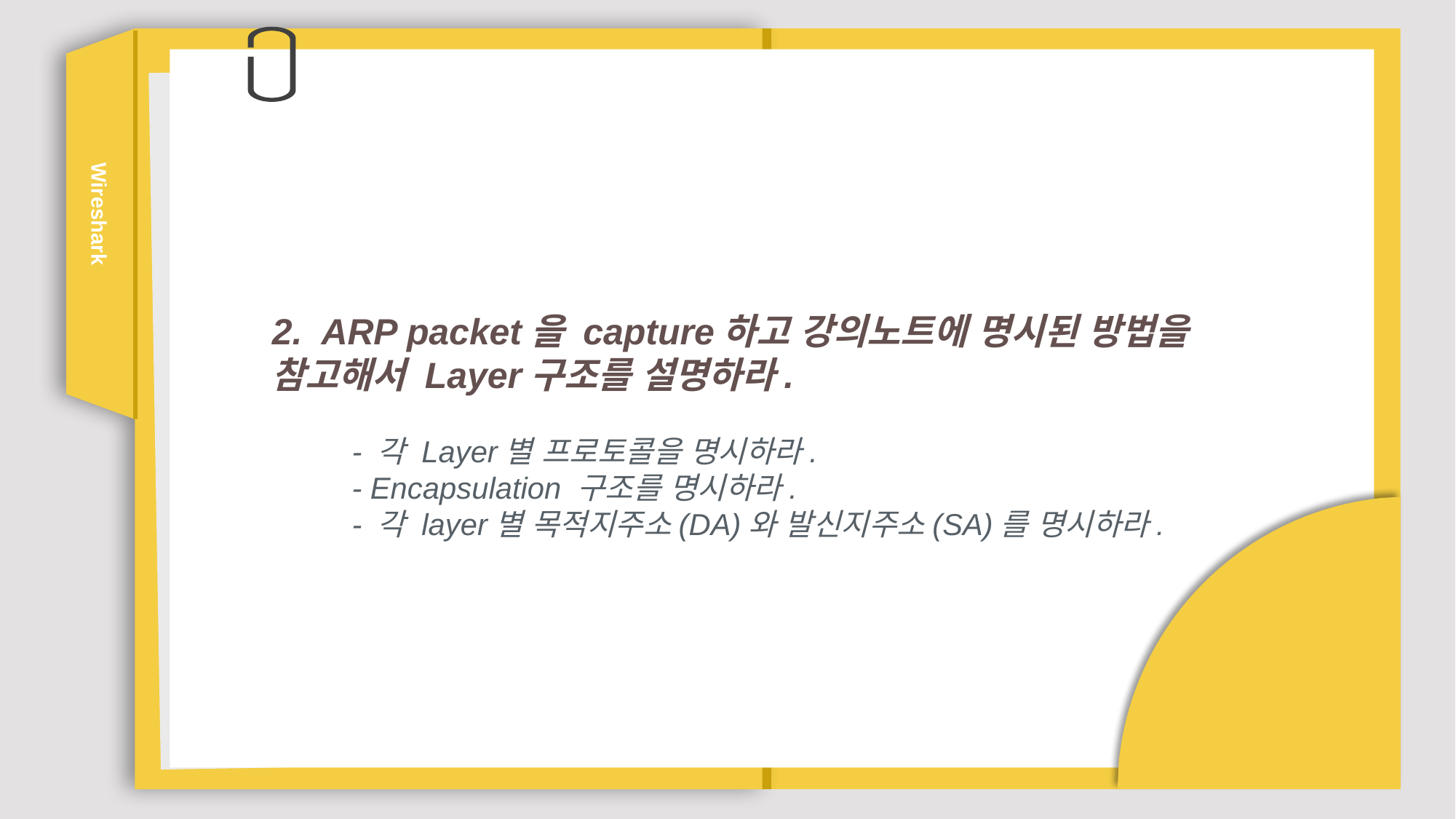

Wireshark
2.  ARP packet을 capture하고 강의노트에 명시된 방법을 참고해서 Layer구조를 설명하라.

   - 각 Layer별 프로토콜을 명시하라.
   - Encapsulation 구조를 명시하라.
   - 각 layer별 목적지주소(DA)와 발신지주소(SA)를 명시하라.